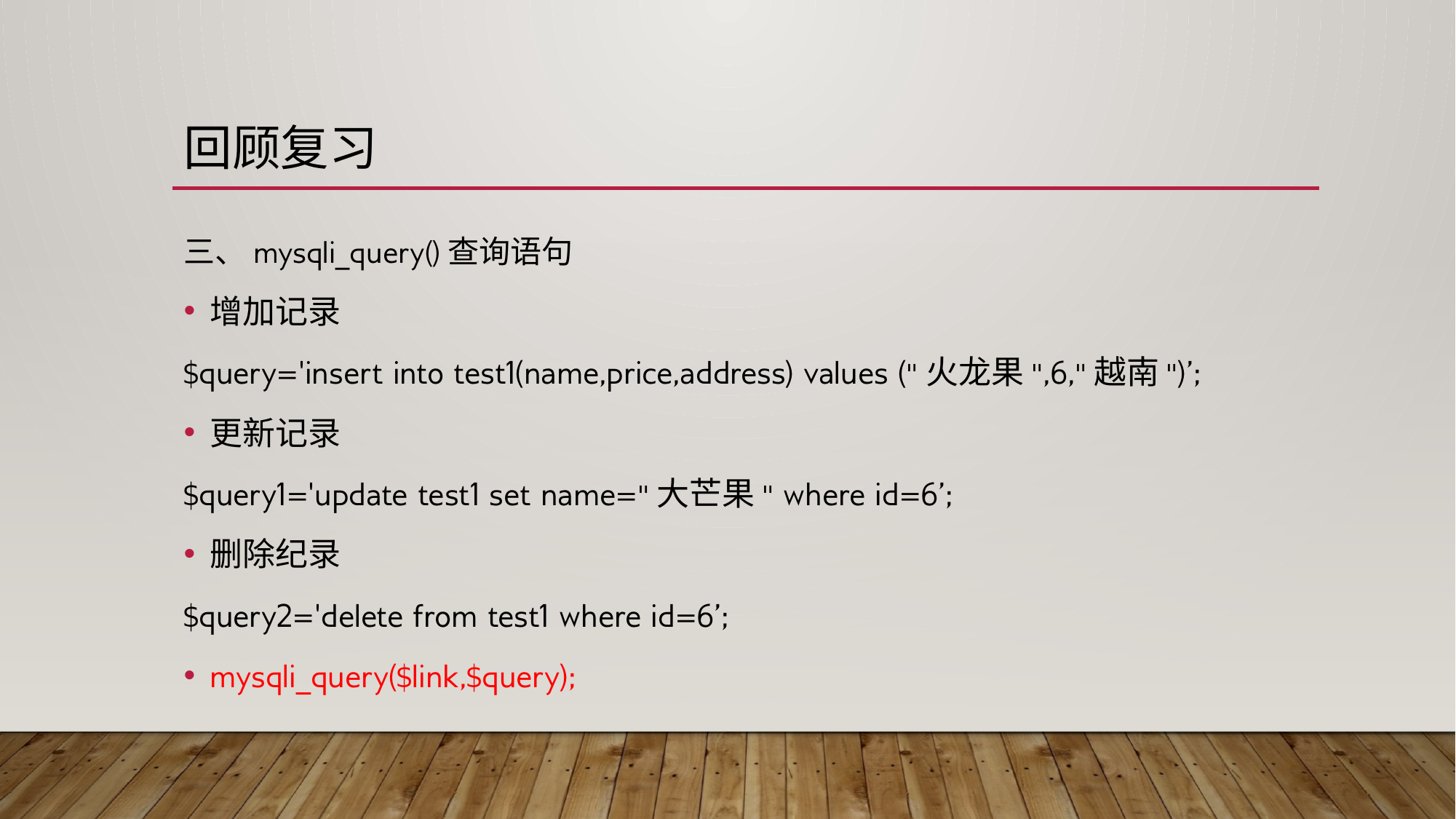

# 回顾复习
三、mysqli_query()查询语句
增加记录
$query='insert into test1(name,price,address) values ("火龙果",6,"越南")’;
更新记录
$query1='update test1 set name="大芒果" where id=6’;
删除纪录
$query2='delete from test1 where id=6’;
mysqli_query($link,$query);